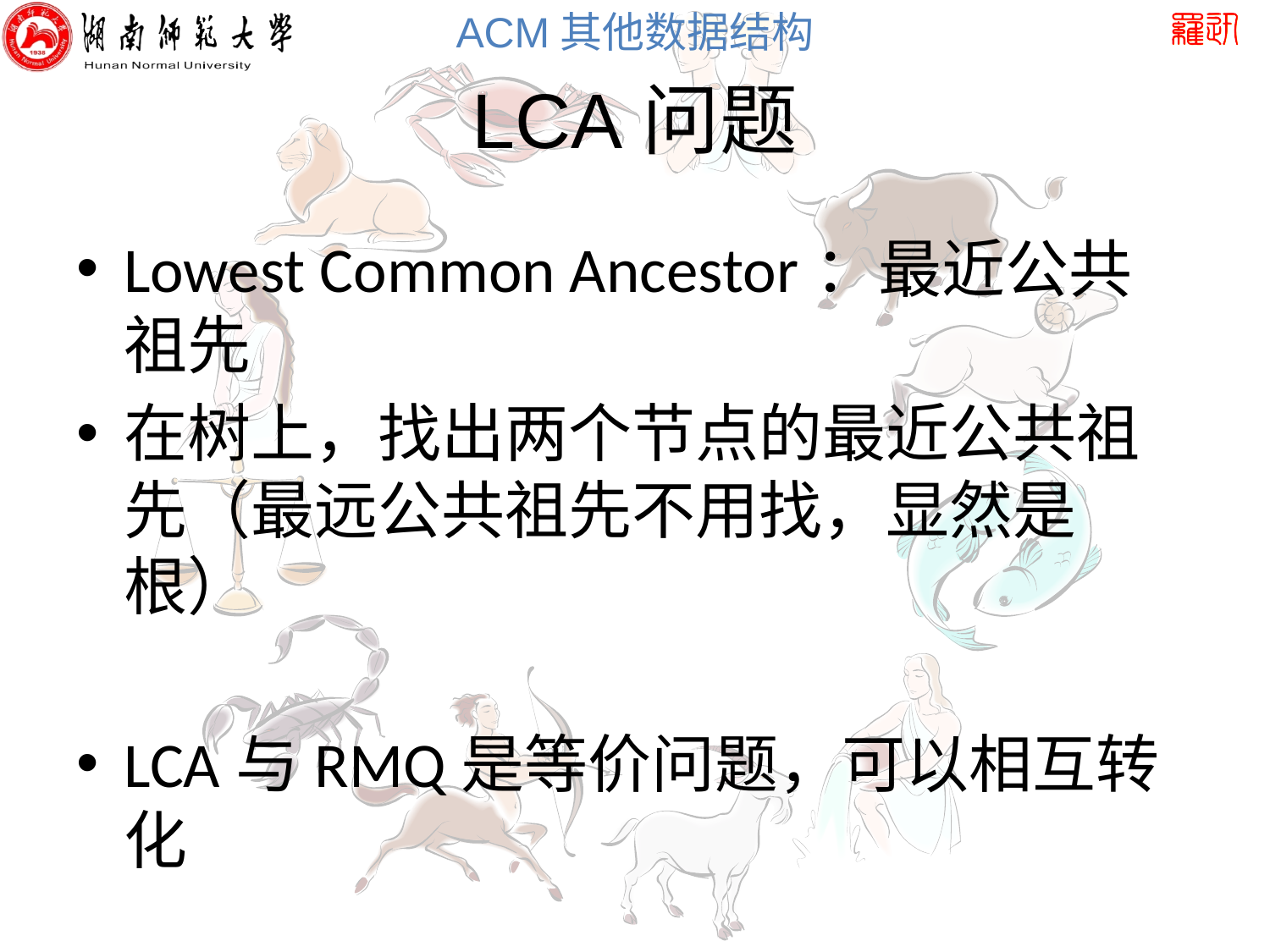

# LCA问题
Lowest Common Ancestor：最近公共祖先
在树上，找出两个节点的最近公共祖先（最远公共祖先不用找，显然是根）

LCA与RMQ是等价问题，可以相互转化